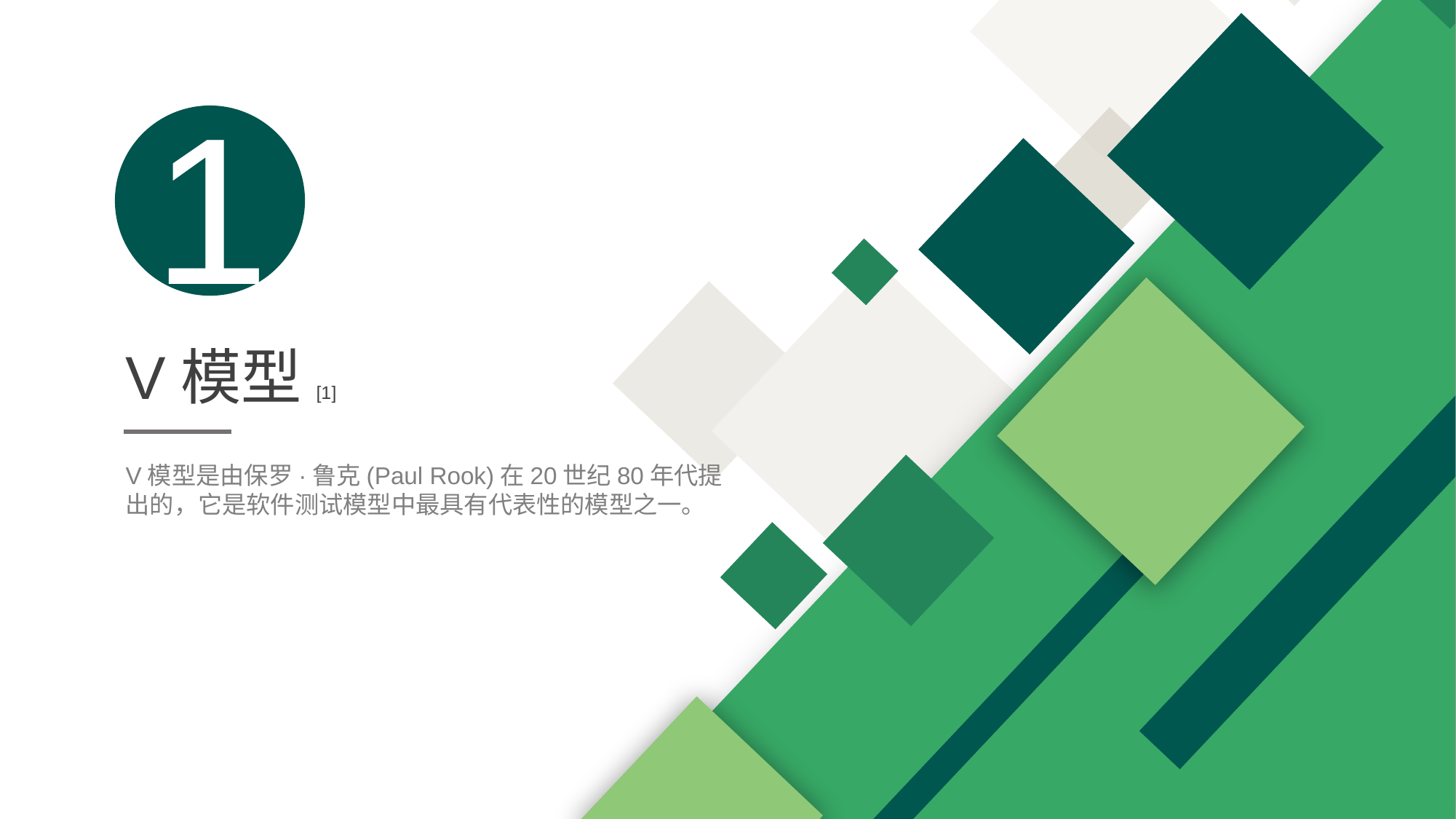

1
V模型[1]
V模型是由保罗·鲁克(Paul Rook)在20世纪80年代提出的，它是软件测试模型中最具有代表性的模型之一。